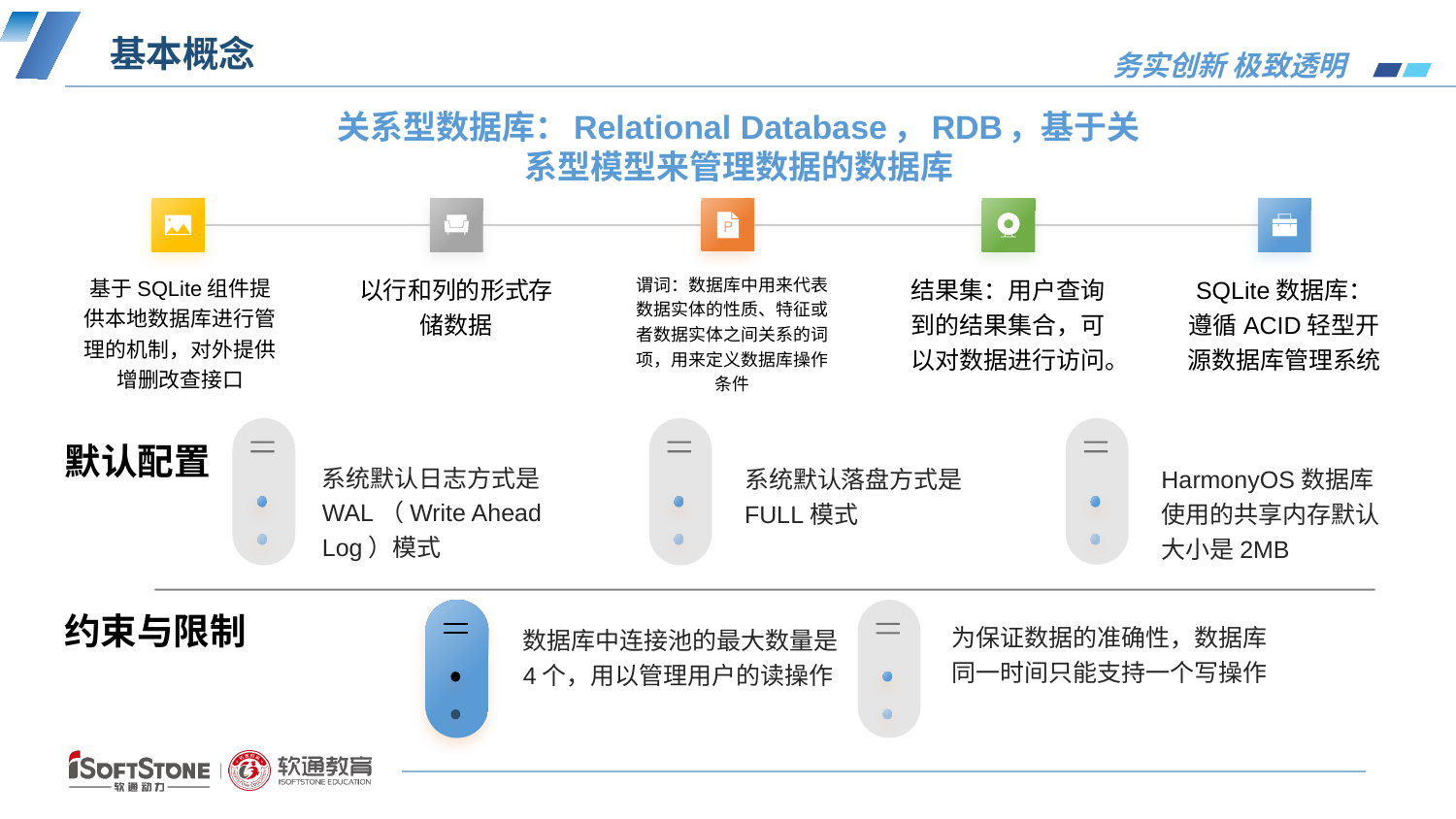

# 基本概念
关系型数据库：Relational Database，RDB，基于关系型模型来管理数据的数据库

SQLite数据库：遵循ACID轻型开源数据库管理系统

基于SQLite组件提供本地数据库进行管理的机制，对外提供增删改查接口

以行和列的形式存储数据

结果集：用户查询到的结果集合，可以对数据进行访问。

谓词：数据库中用来代表数据实体的性质、特征或者数据实体之间关系的词项，用来定义数据库操作条件

系统默认落盘方式是FULL模式

HarmonyOS数据库使用的共享内存默认大小是2MB

系统默认日志方式是WAL（Write Ahead Log）模式
默认配置

数据库中连接池的最大数量是4个，用以管理用户的读操作

为保证数据的准确性，数据库同一时间只能支持一个写操作
约束与限制